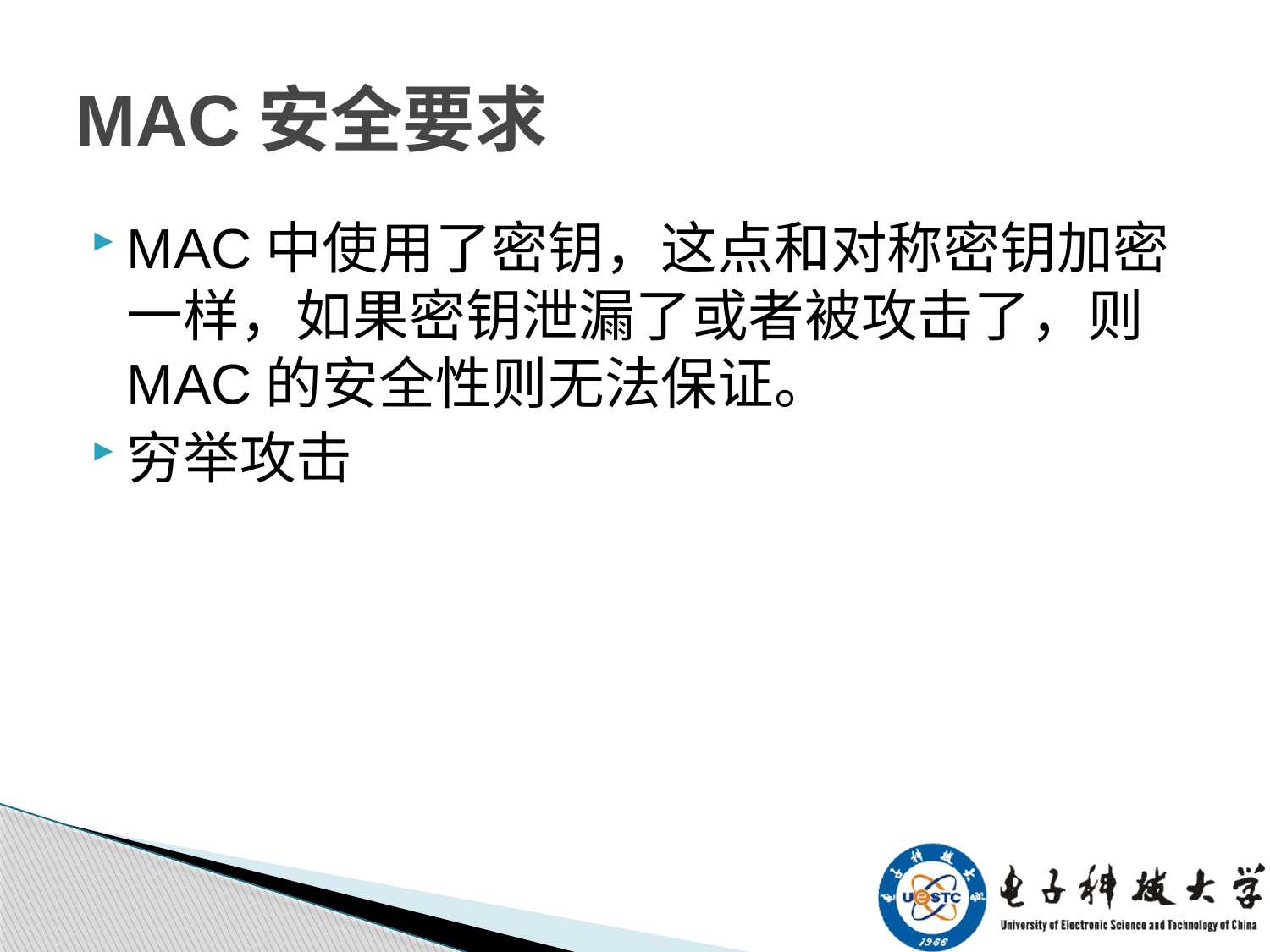

# MAC安全要求
MAC中使用了密钥，这点和对称密钥加密一样，如果密钥泄漏了或者被攻击了，则MAC的安全性则无法保证。
穷举攻击
16